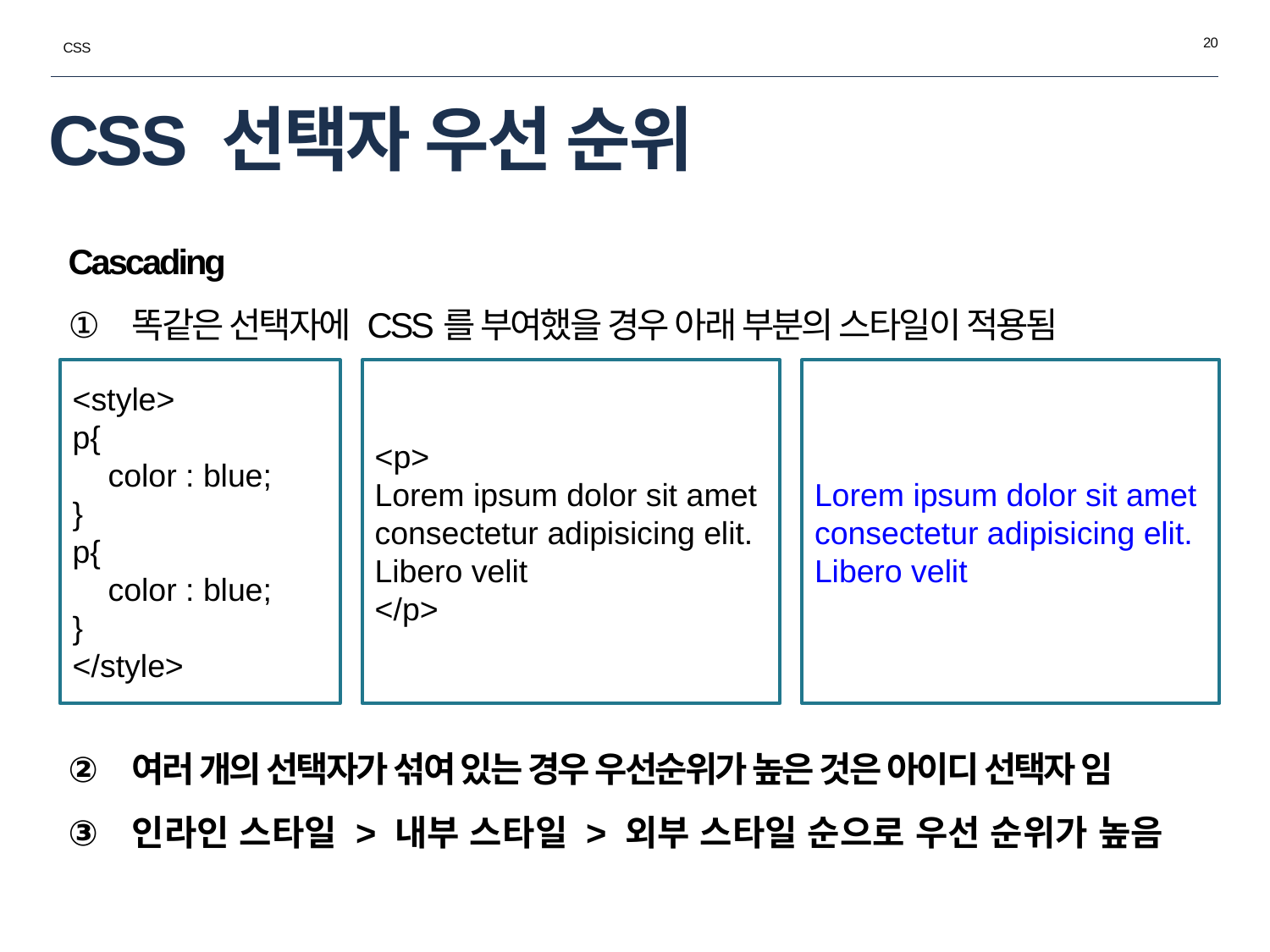

20
CSS
# CSS 선택자 우선 순위
Cascading
똑같은 선택자에 CSS를 부여했을 경우 아래 부분의 스타일이 적용됨

여러 개의 선택자가 섞여 있는 경우 우선순위가 높은 것은 아이디 선택자 임
인라인 스타일 > 내부 스타일 > 외부 스타일 순으로 우선 순위가 높음

<style>
p{
    color : blue;
}
p{
    color : blue;
}
</style>
<p> Lorem ipsum dolor sit amet consectetur adipisicing elit. Libero velit
</p>
Lorem ipsum dolor sit amet consectetur adipisicing elit. Libero velit